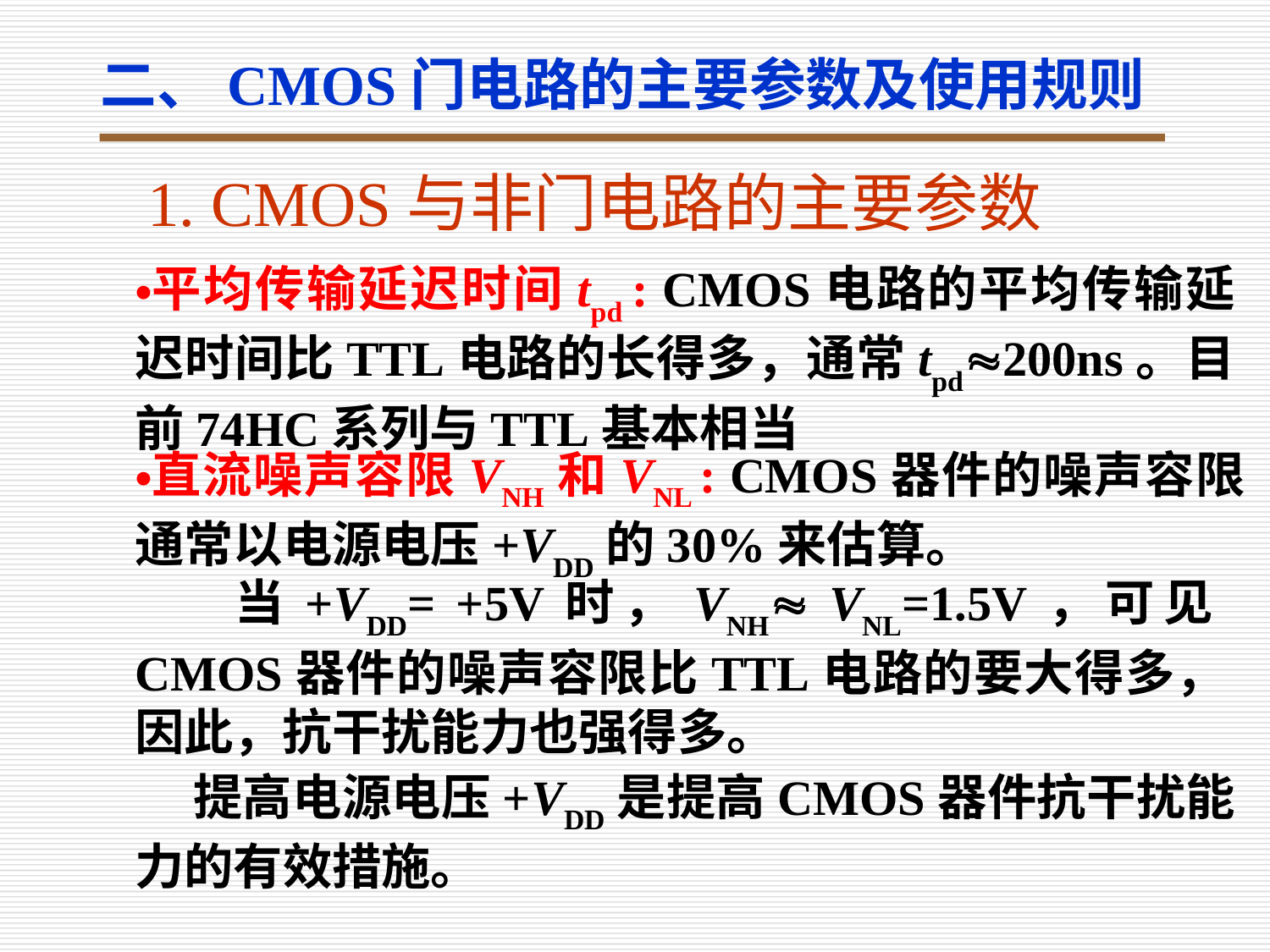

二、CMOS门电路的主要参数及使用规则

1. CMOS与非门电路的主要参数
平均传输延迟时间tpd : CMOS电路的平均传输延迟时间比TTL电路的长得多，通常tpd≈200ns。目前74HC系列与TTL基本相当
直流噪声容限VNH和VNL : CMOS器件的噪声容限通常以电源电压+VDD的30%来估算。
    当+VDD= +5V时，VNH≈ VNL=1.5V，可见CMOS器件的噪声容限比TTL电路的要大得多，因此，抗干扰能力也强得多。
    提高电源电压+VDD是提高CMOS器件抗干扰能力的有效措施。